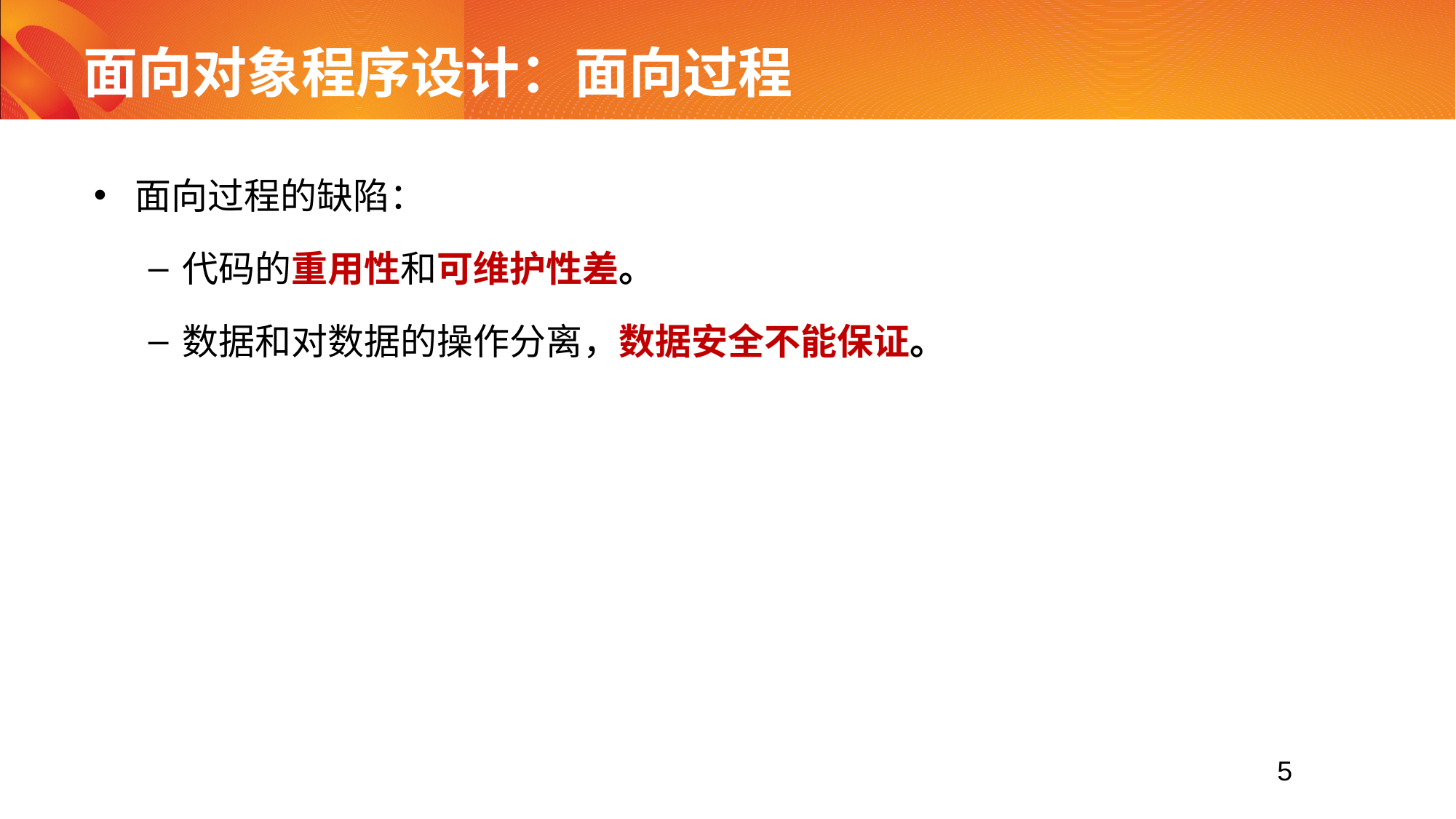

# 面向对象程序设计：面向过程
面向过程的缺陷：
代码的重用性和可维护性差。
数据和对数据的操作分离，数据安全不能保证。